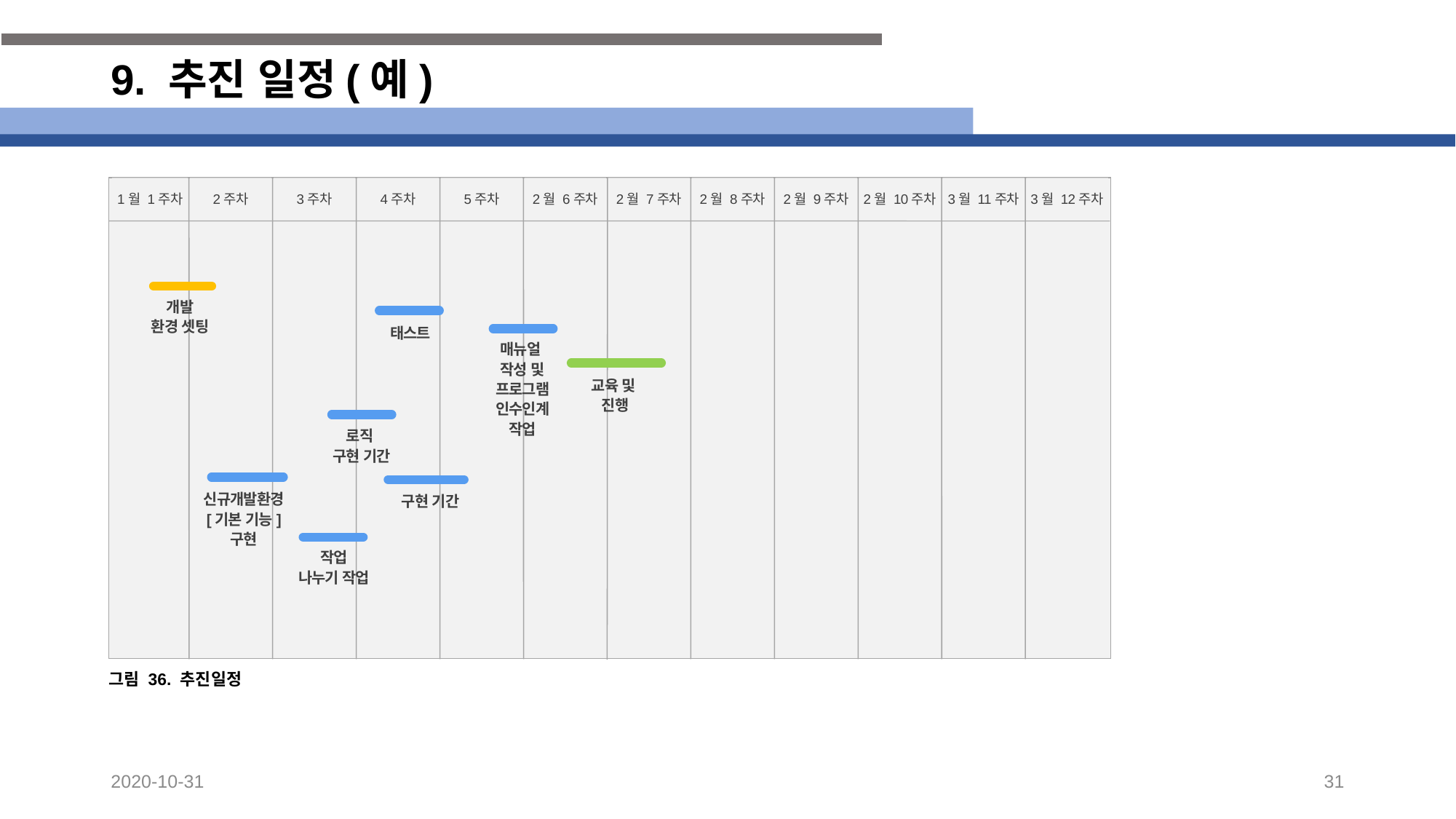

# 9. 추진 일정(예)

2월 7주차
1월 1주차
2주차
3주차
4주차
5주차
2월 6주차
2월 8주차
2월 9주차
2월 10주차
3월 11주차
3월 12주차

개발
환경 셋팅
태스트
매뉴얼
작성 및
프로그램 인수인계작업
교육 및
진행
로직
구현 기간
신규개발환경
[기본 기능]
구현
구현 기간
작업
나누기 작업
그림 36. 추진일정
2020-10-31
31